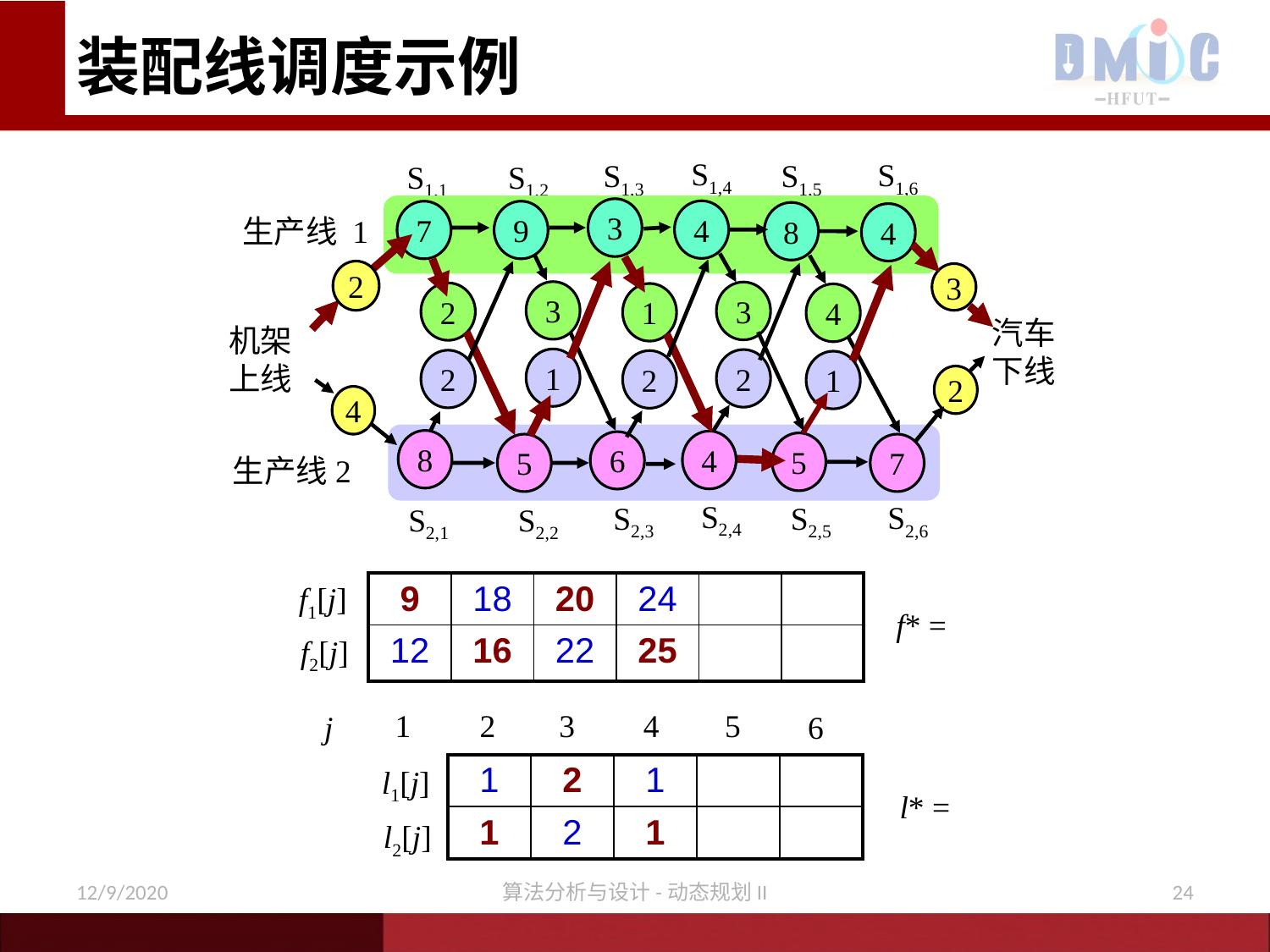

# 装配线调度示例
S1,4
S1,6
S1,3
S1,5
   S1,1
S1,2

3
4
7
9
8
4
生产线 1

2

3

3
3
2
1
4

汽车
下线
机架
上线

1
2
2
2
1

2

4

8
4
6
5
5
7
生产线2

S2,4
S2,6
S2,5
S2,3
  S2,1
S2,2
f1[j]
| 9 | 18 | 20 | 24 |  |  |
| --- | --- | --- | --- | --- | --- |
| 12 | 16 | 22 | 25 |  |  |
f* =
f2[j]
1
2
3
4
5
j
6
| 1 | 2 | 1 |  |  |
| --- | --- | --- | --- | --- |
| 1 | 2 | 1 |  |  |
l1[j]
l* =
l2[j]
12/9/2020
算法分析与设计-动态规划II
24